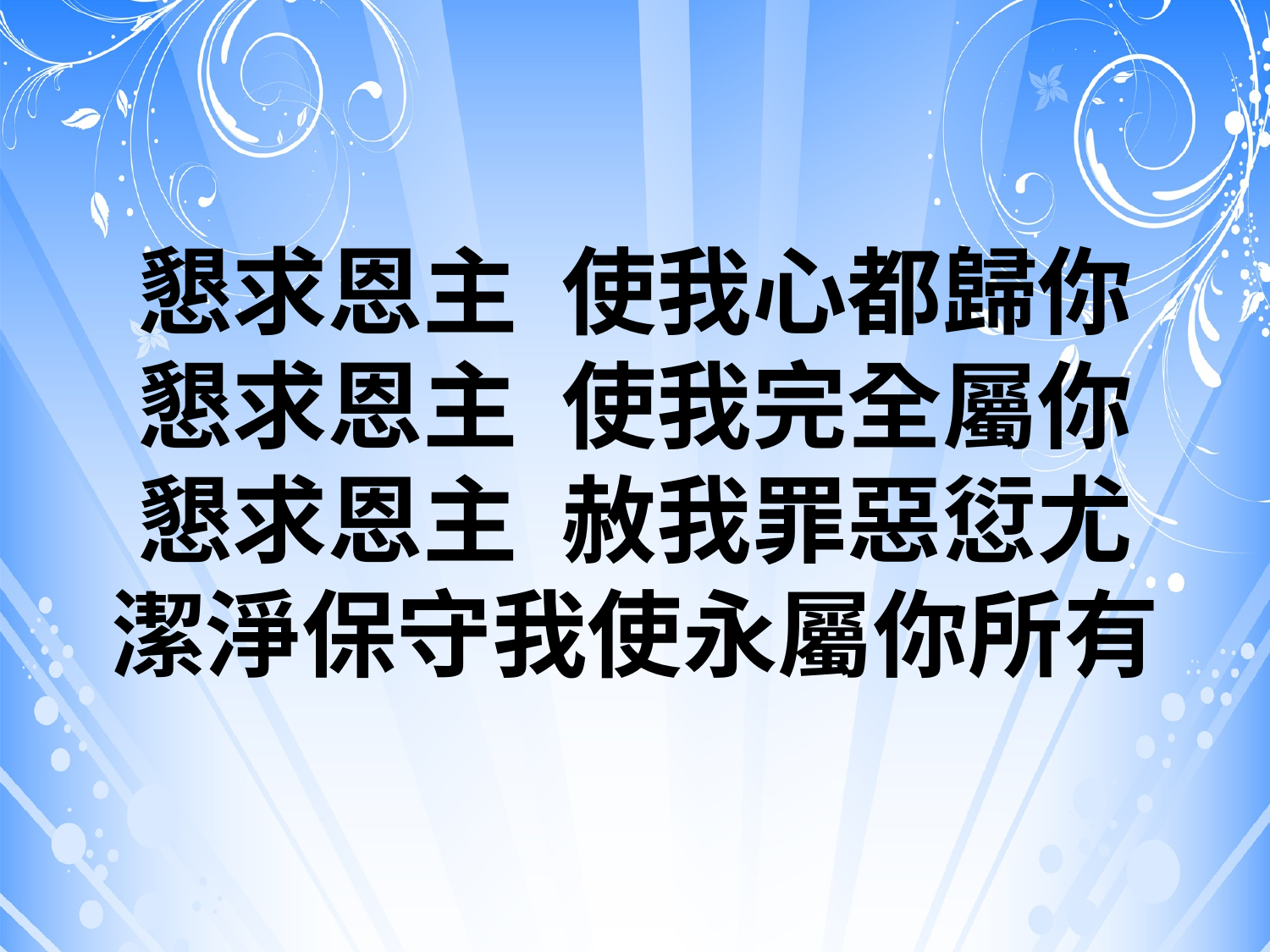

# 懇求恩主  使我心都歸你 懇求恩主  使我完全屬你 懇求恩主  赦我罪惡愆尤 潔淨保守我使永屬你所有